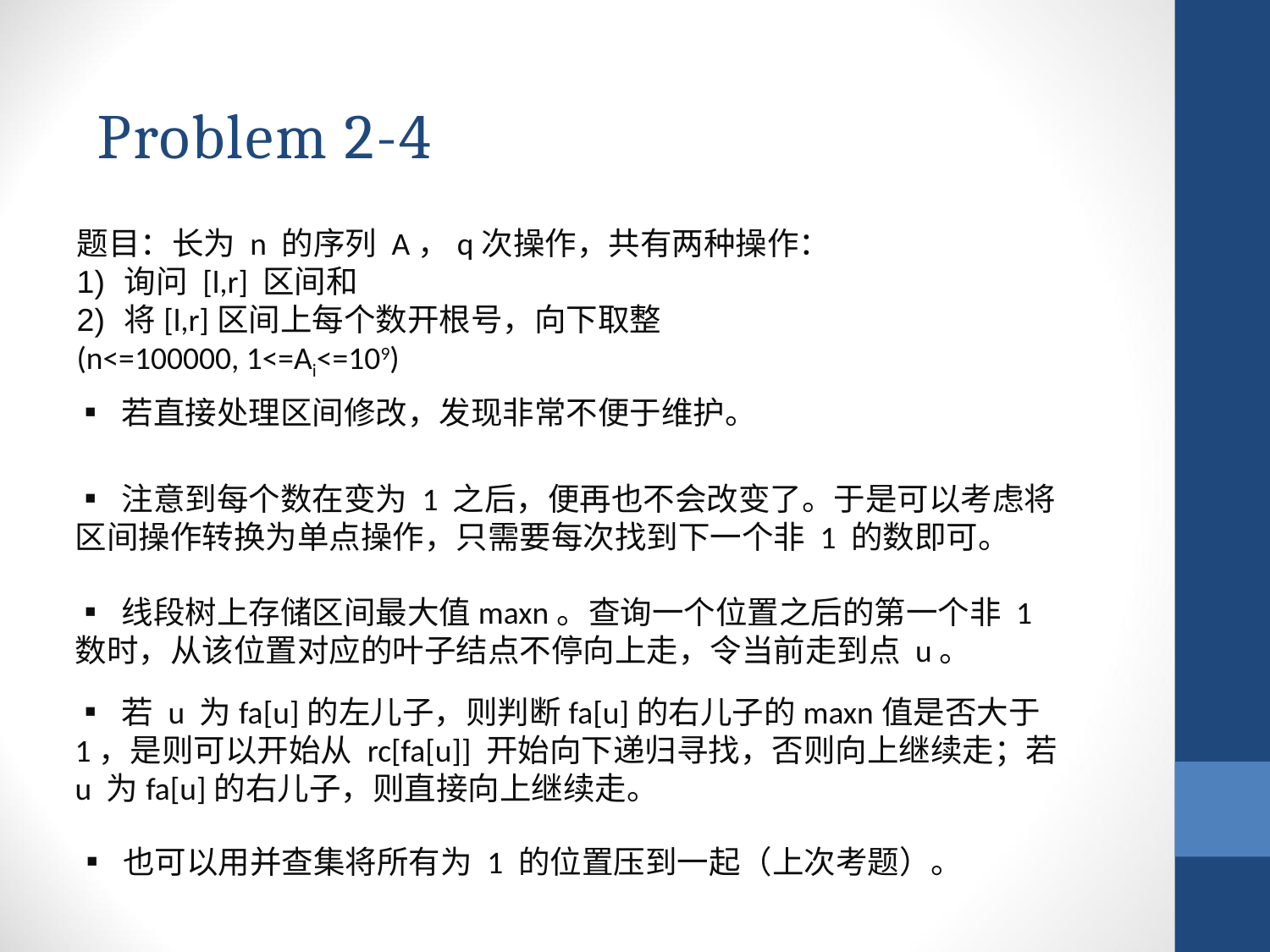

Problem 2-4
题目：长为 n 的序列 A，q次操作，共有两种操作：
询问 [l,r] 区间和
将[l,r]区间上每个数开根号，向下取整
(n<=100000, 1<=Ai<=109)
▪ 若直接处理区间修改，发现非常不便于维护。
▪ 注意到每个数在变为 1 之后，便再也不会改变了。于是可以考虑将区间操作转换为单点操作，只需要每次找到下一个非 1 的数即可。
▪ 线段树上存储区间最大值maxn。查询一个位置之后的第一个非 1 数时，从该位置对应的叶子结点不停向上走，令当前走到点 u。
▪ 若 u 为fa[u]的左儿子，则判断fa[u]的右儿子的maxn值是否大于1，是则可以开始从 rc[fa[u]] 开始向下递归寻找，否则向上继续走；若 u 为fa[u]的右儿子，则直接向上继续走。
▪ 也可以用并查集将所有为 1 的位置压到一起（上次考题）。